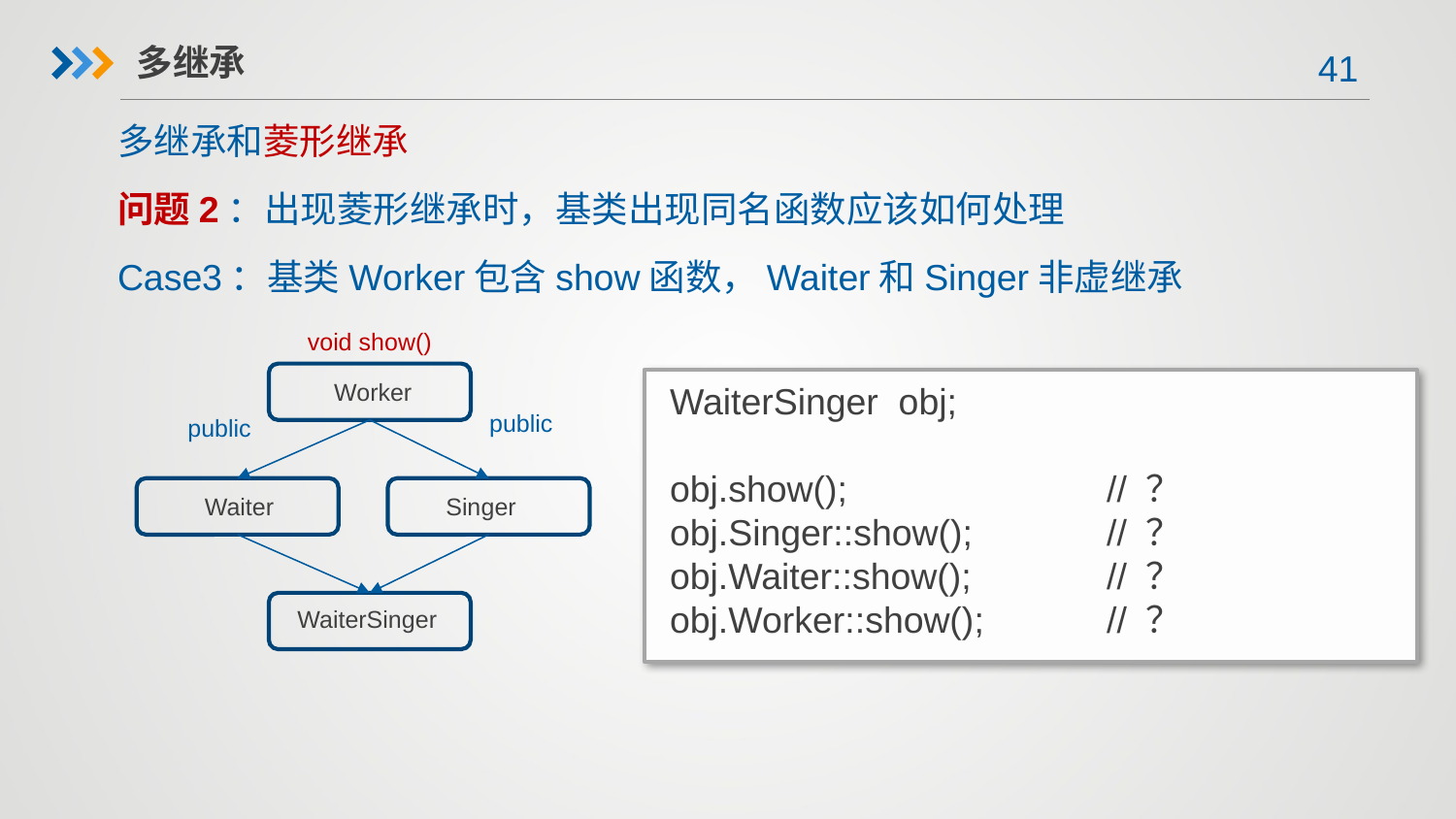

多继承
多继承和菱形继承
问题2：出现菱形继承时，基类出现同名函数应该如何处理
Case3：基类Worker包含show函数，Waiter和Singer非虚继承
void show()

Worker

Waiter
Singer

WaiterSinger

WaiterSinger  obj;

obj.show();		// ？
obj.Singer::show();	// ？
obj.Waiter::show();	// ？
obj.Worker::show();	// ？
public
public